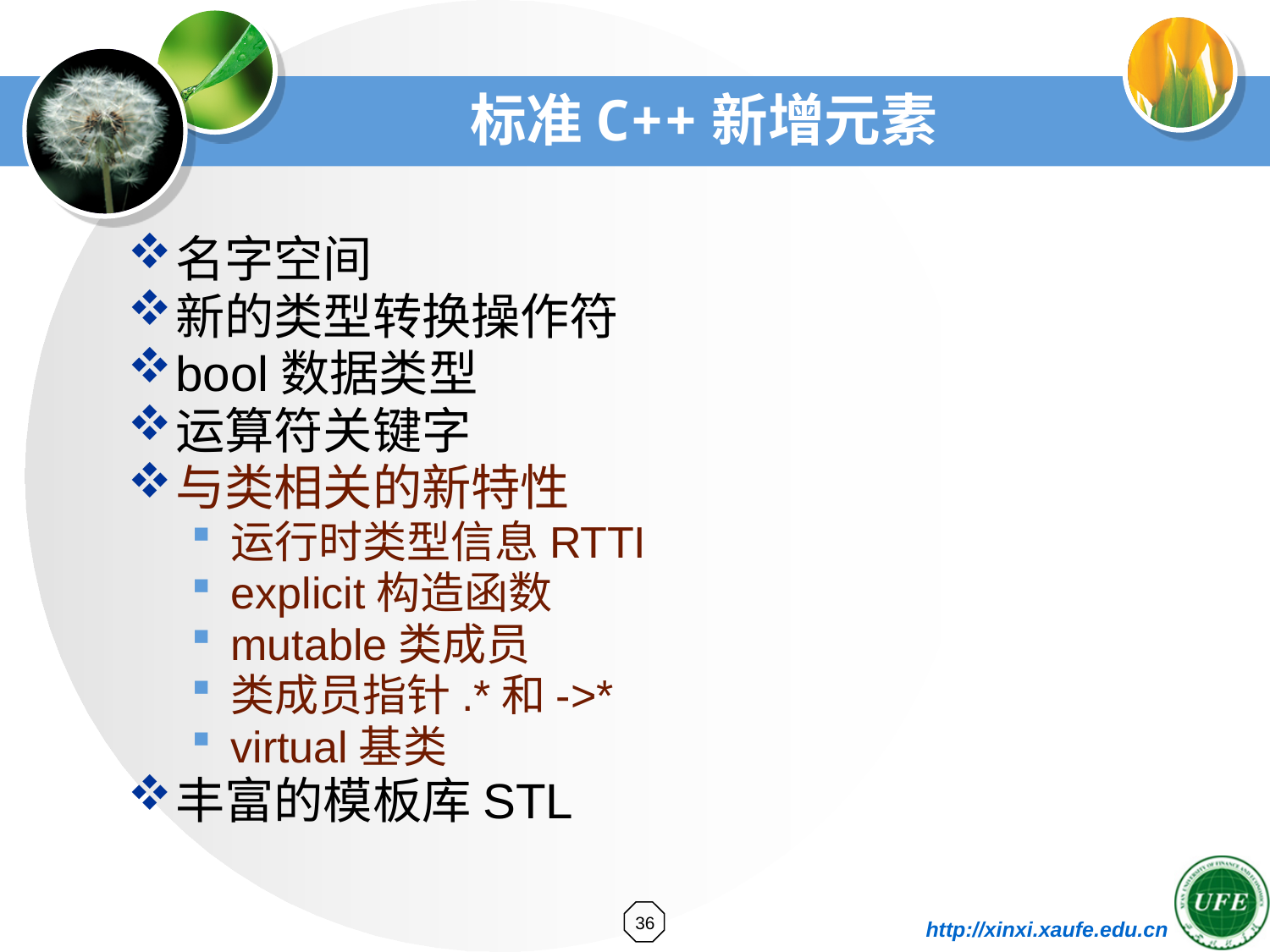

# 标准C++新增元素
名字空间
新的类型转换操作符
bool数据类型
运算符关键字
与类相关的新特性
运行时类型信息RTTI
explicit构造函数
mutable类成员
类成员指针.*和->*
virtual基类
丰富的模板库STL
36
http://xinxi.xaufe.edu.cn